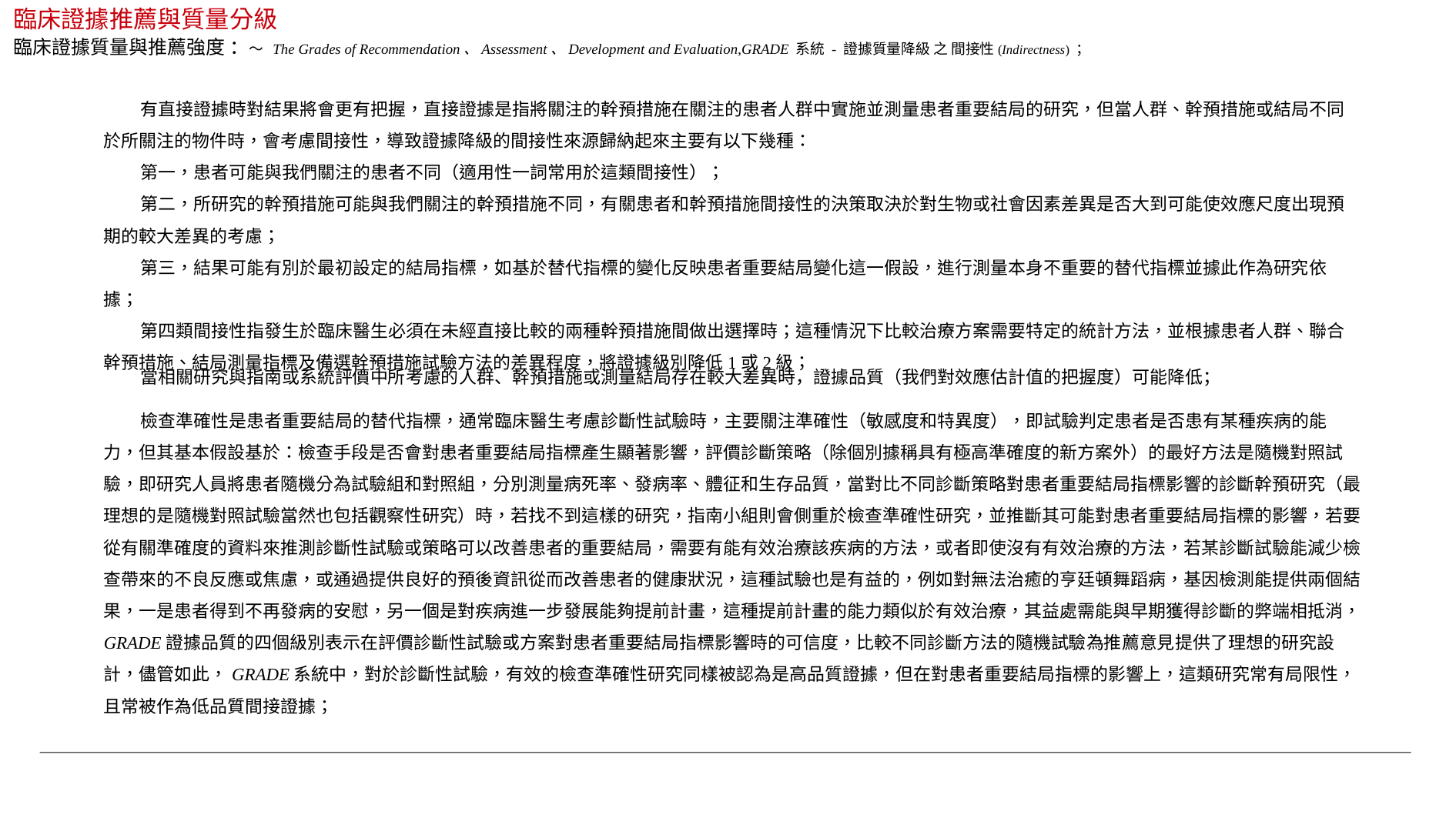

臨床證據推薦與質量分級
臨床證據質量與推薦強度 ：～ The Grades of Recommendation、Assessment、Development and Evaluation,GRADE 系統 - 證據質量降級 之 間接性(Indirectness) ；
        有直接證據時對結果將會更有把握，直接證據是指將關注的幹預措施在關注的患者人群中實施並測量患者重要結局的研究，但當人群、幹預措施或結局不同於所關注的物件時，會考慮間接性，導致證據降級的間接性來源歸納起來主要有以下幾種：
        第一，患者可能與我們關注的患者不同（適用性一詞常用於這類間接性）；
        第二，所研究的幹預措施可能與我們關注的幹預措施不同，有關患者和幹預措施間接性的決策取決於對生物或社會因素差異是否大到可能使效應尺度出現預期的較大差異的考慮；
        第三，結果可能有別於最初設定的結局指標，如基於替代指標的變化反映患者重要結局變化這一假設，進行測量本身不重要的替代指標並據此作為研究依據；
        第四類間接性指發生於臨床醫生必須在未經直接比較的兩種幹預措施間做出選擇時；這種情況下比較治療方案需要特定的統計方法，並根據患者人群、聯合幹預措施、結局測量指標及備選幹預措施試驗方法的差異程度，將證據級別降低1或2級；
        當相關研究與指南或系統評價中所考慮的人群、幹預措施或測量結局存在較大差異時，證據品質（我們對效應估計值的把握度）可能降低；
        檢查準確性是患者重要結局的替代指標，通常臨床醫生考慮診斷性試驗時，主要關注準確性（敏感度和特異度），即試驗判定患者是否患有某種疾病的能力，但其基本假設基於：檢查手段是否會對患者重要結局指標產生顯著影響，評價診斷策略（除個別據稱具有極高準確度的新方案外）的最好方法是隨機對照試驗，即研究人員將患者隨機分為試驗組和對照組，分別測量病死率、發病率、體征和生存品質，當對比不同診斷策略對患者重要結局指標影響的診斷幹預研究（最理想的是隨機對照試驗當然也包括觀察性研究）時，若找不到這樣的研究，指南小組則會側重於檢查準確性研究，並推斷其可能對患者重要結局指標的影響，若要從有關準確度的資料來推測診斷性試驗或策略可以改善患者的重要結局，需要有能有效治療該疾病的方法，或者即使沒有有效治療的方法，若某診斷試驗能減少檢查帶來的不良反應或焦慮，或通過提供良好的預後資訊從而改善患者的健康狀況，這種試驗也是有益的，例如對無法治癒的亨廷頓舞蹈病，基因檢測能提供兩個結果，一是患者得到不再發病的安慰，另一個是對疾病進一步發展能夠提前計畫，這種提前計畫的能力類似於有效治療，其益處需能與早期獲得診斷的弊端相抵消，GRADE證據品質的四個級別表示在評價診斷性試驗或方案對患者重要結局指標影響時的可信度，比較不同診斷方法的隨機試驗為推薦意見提供了理想的研究設計，儘管如此，GRADE系統中，對於診斷性試驗，有效的檢查準確性研究同樣被認為是高品質證據，但在對患者重要結局指標的影響上，這類研究常有局限性，且常被作為低品質間接證據；